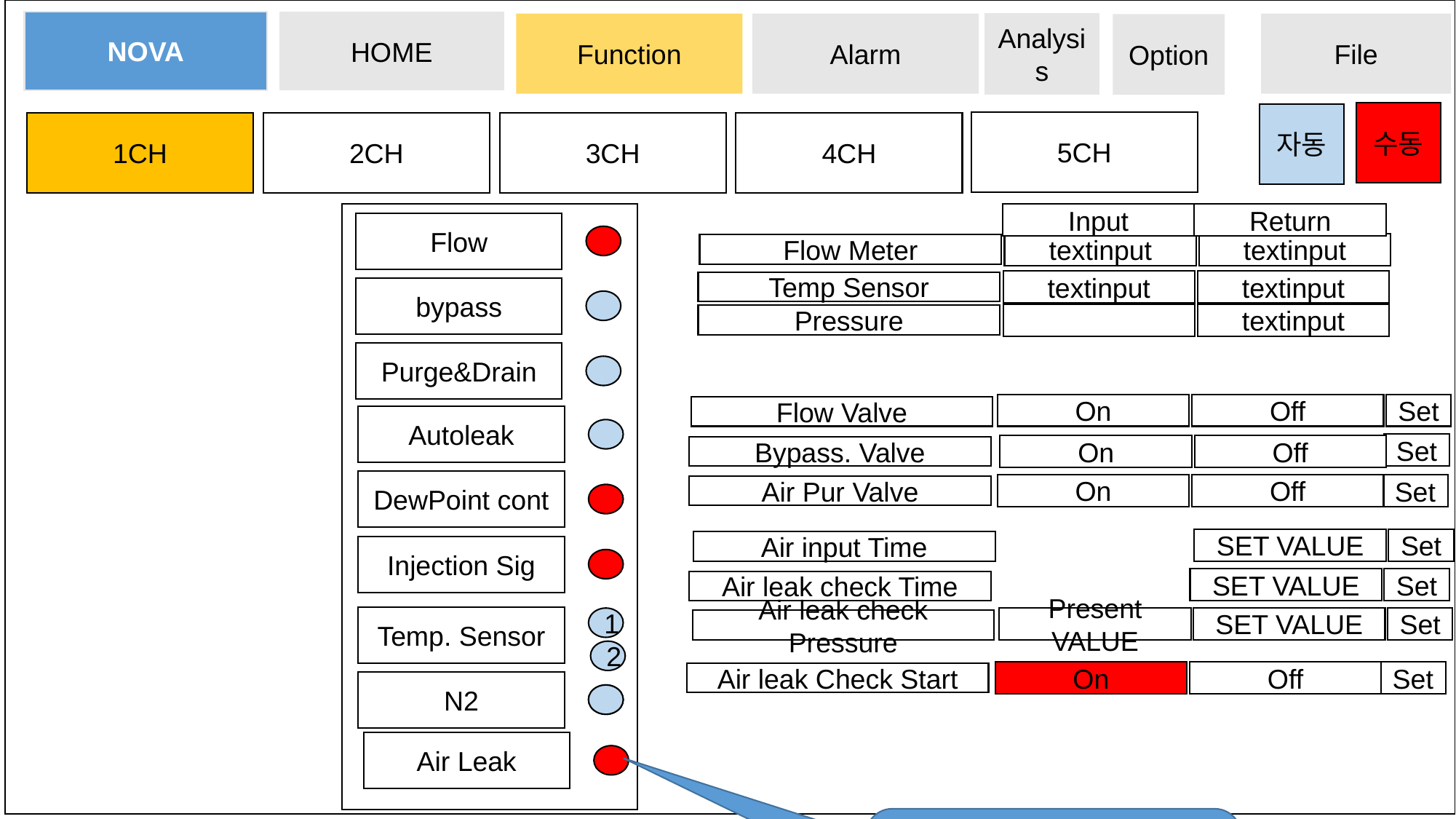

HOME
NOVA
Function
Alarm
File
Analysis
Option
수동
자동
5CH
1CH
2CH
3CH
4CH

Input
Return
Flow

textinput
textinput
Flow Meter
textinput
textinput
Temp Sensor
bypass

textinput
Pressure
Purge&Drain

On
Off
Set
Flow Valve
Autoleak

Set
On
Off
Bypass. Valve
DewPoint cont
On
Off
Set
Air Pur Valve

SET VALUE
Set
Air input Time
Injection Sig

SET VALUE
Set
Air leak check Time
Temp. Sensor
Present VALUE
SET VALUE
Set
1
Air leak check Pressure
2
On
Off
Set
Air leak Check Start
Air leak
N2

Air Leak

수동 모드에서만 Air Leak 및 injection 동작이 실현됨